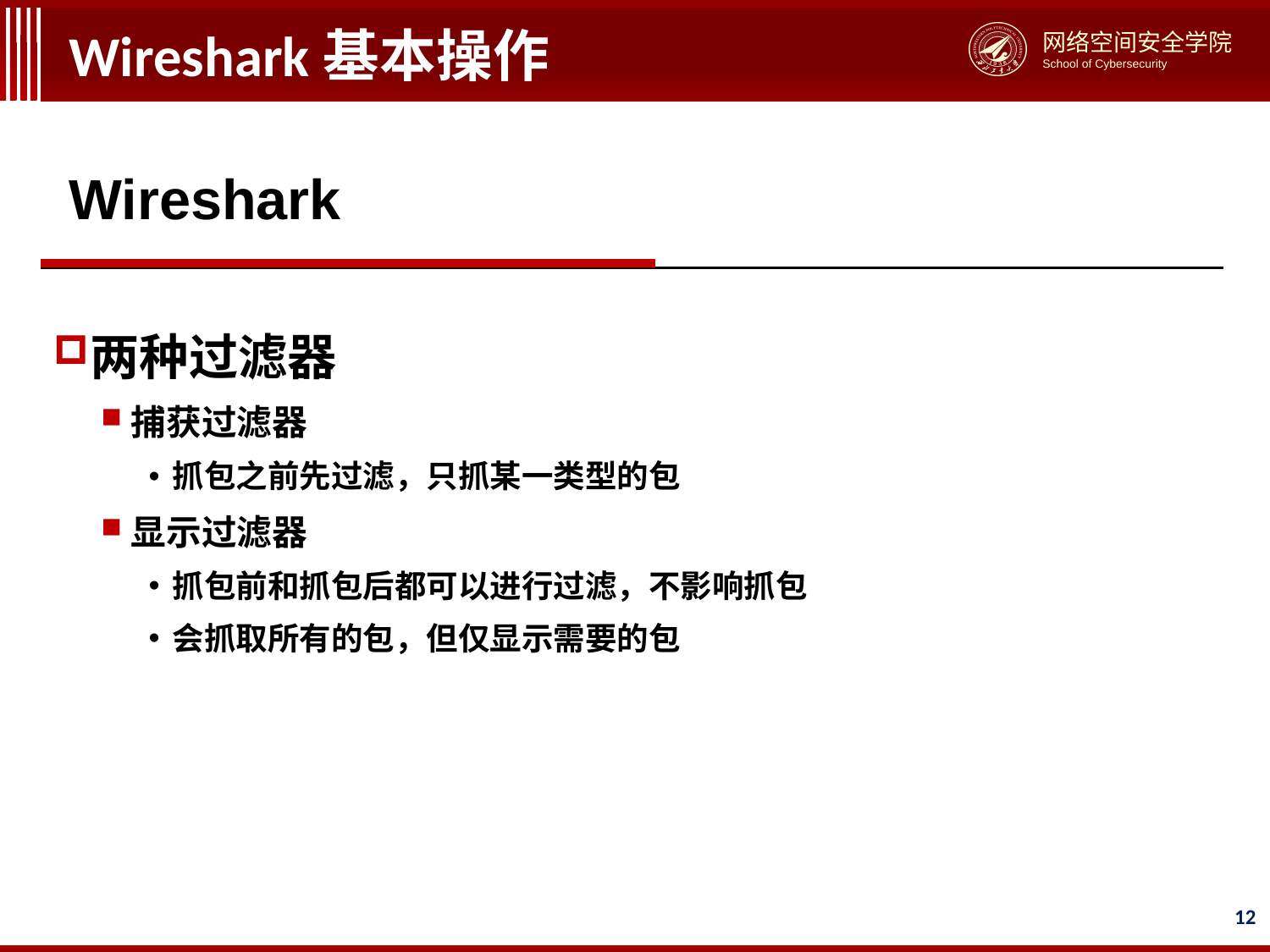

# Wireshark基本操作
Wireshark
两种过滤器
捕获过滤器
抓包之前先过滤，只抓某一类型的包
显示过滤器
抓包前和抓包后都可以进行过滤，不影响抓包
会抓取所有的包，但仅显示需要的包